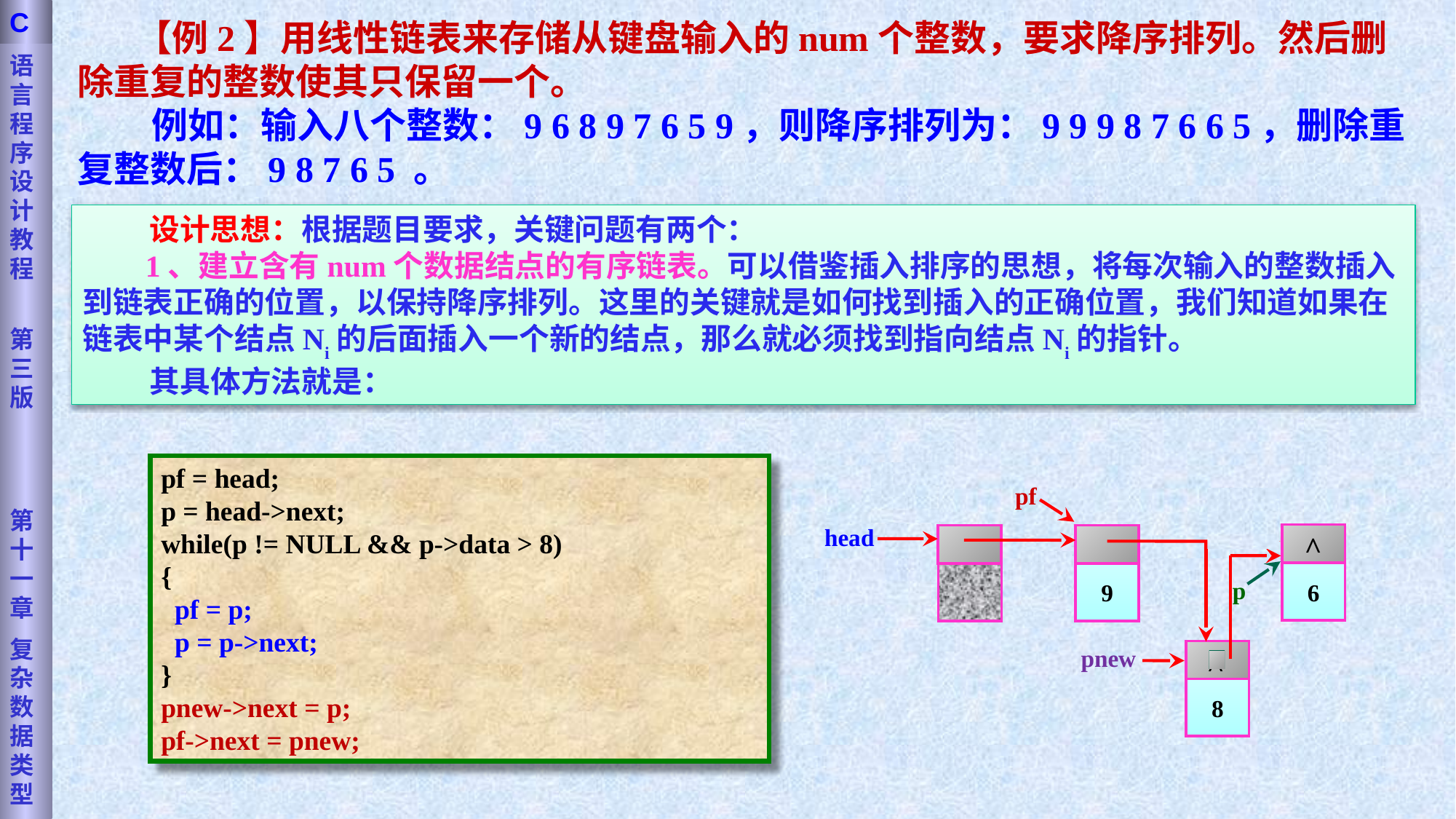

语言程序设计教程
第三版

第十一章
复杂数据类型
C
      【例2】用线性链表来存储从键盘输入的num个整数，要求降序排列。然后删除重复的整数使其只保留一个。
        例如：输入八个整数：9 6 8 9 7 6 5 9，则降序排列为：9 9 9 8 7 6 6 5，删除重复整数后：9 8 7 6 5 。
    设计思想：根据题目要求，关键问题有两个：
    1、建立含有num个数据结点的有序链表。可以借鉴插入排序的思想，将每次输入的整数插入到链表正确的位置，以保持降序排列。这里的关键就是如何找到插入的正确位置，我们知道如果在链表中某个结点Ni的后面插入一个新的结点，那么就必须找到指向结点Ni的指针。
    其具体方法就是：
pf = head;
p = head->next;
while(p != NULL && p->data > 8)
{
  pf = p;
  p = p->next;
}
pnew->next = p;
pf->next = pnew;

pf

pf

head

6

9

^

p

p
pnew

8
^